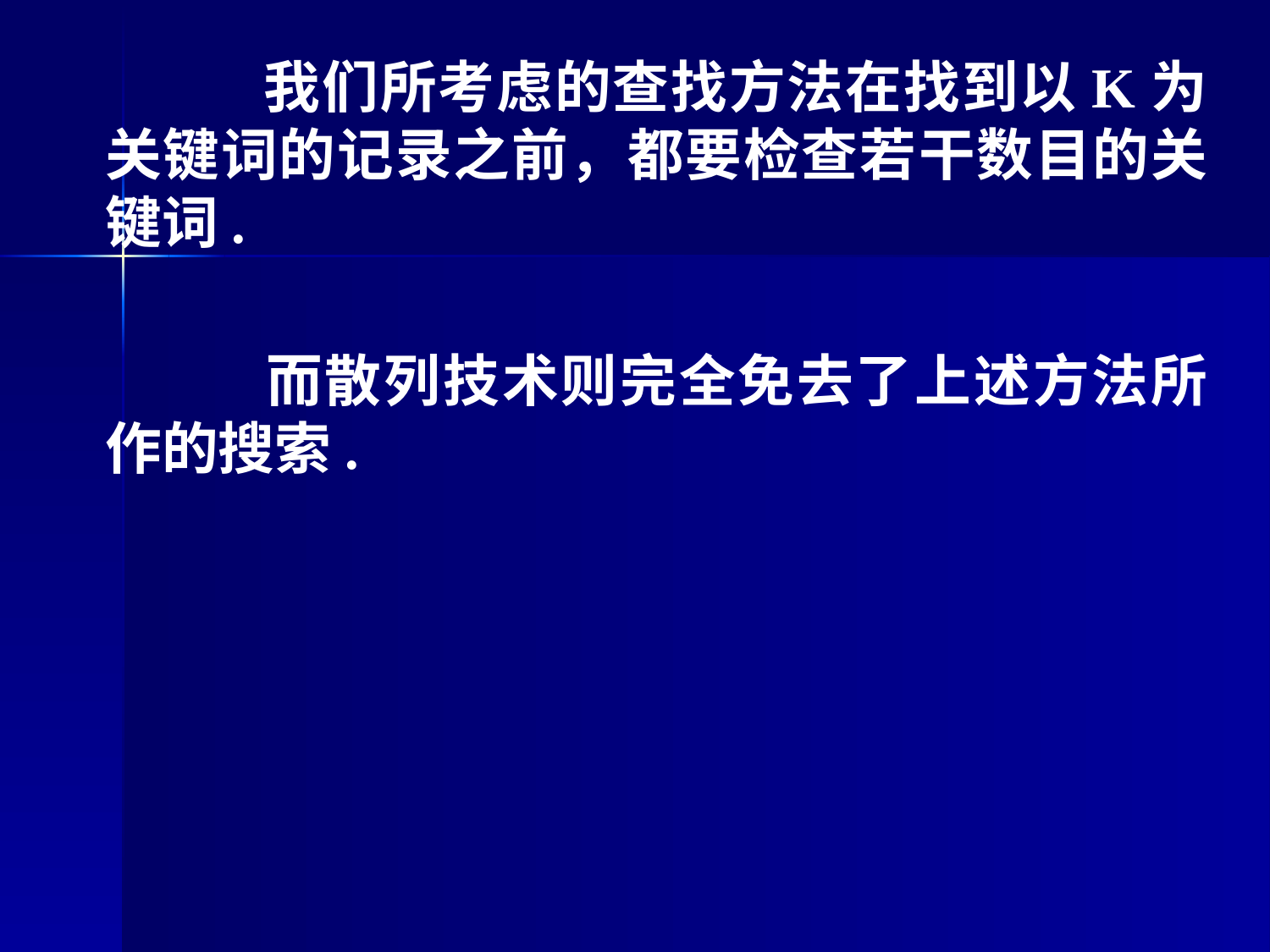

我们所考虑的查找方法在找到以K为关键词的记录之前，都要检查若干数目的关键词.

		 而散列技术则完全免去了上述方法所作的搜索.